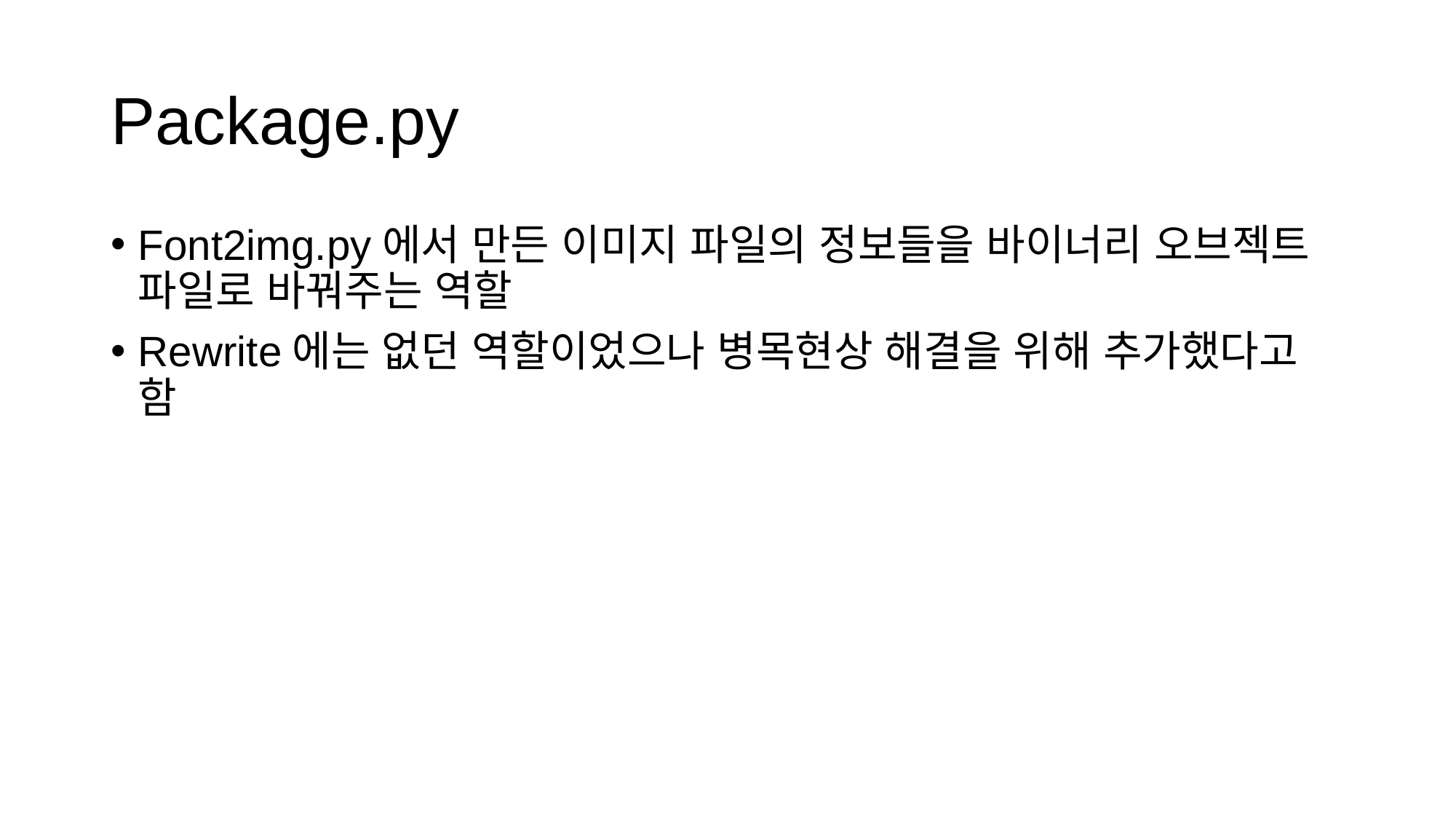

# Package.py
Font2img.py에서 만든 이미지 파일의 정보들을 바이너리 오브젝트 파일로 바꿔주는 역할
Rewrite에는 없던 역할이었으나 병목현상 해결을 위해 추가했다고 함